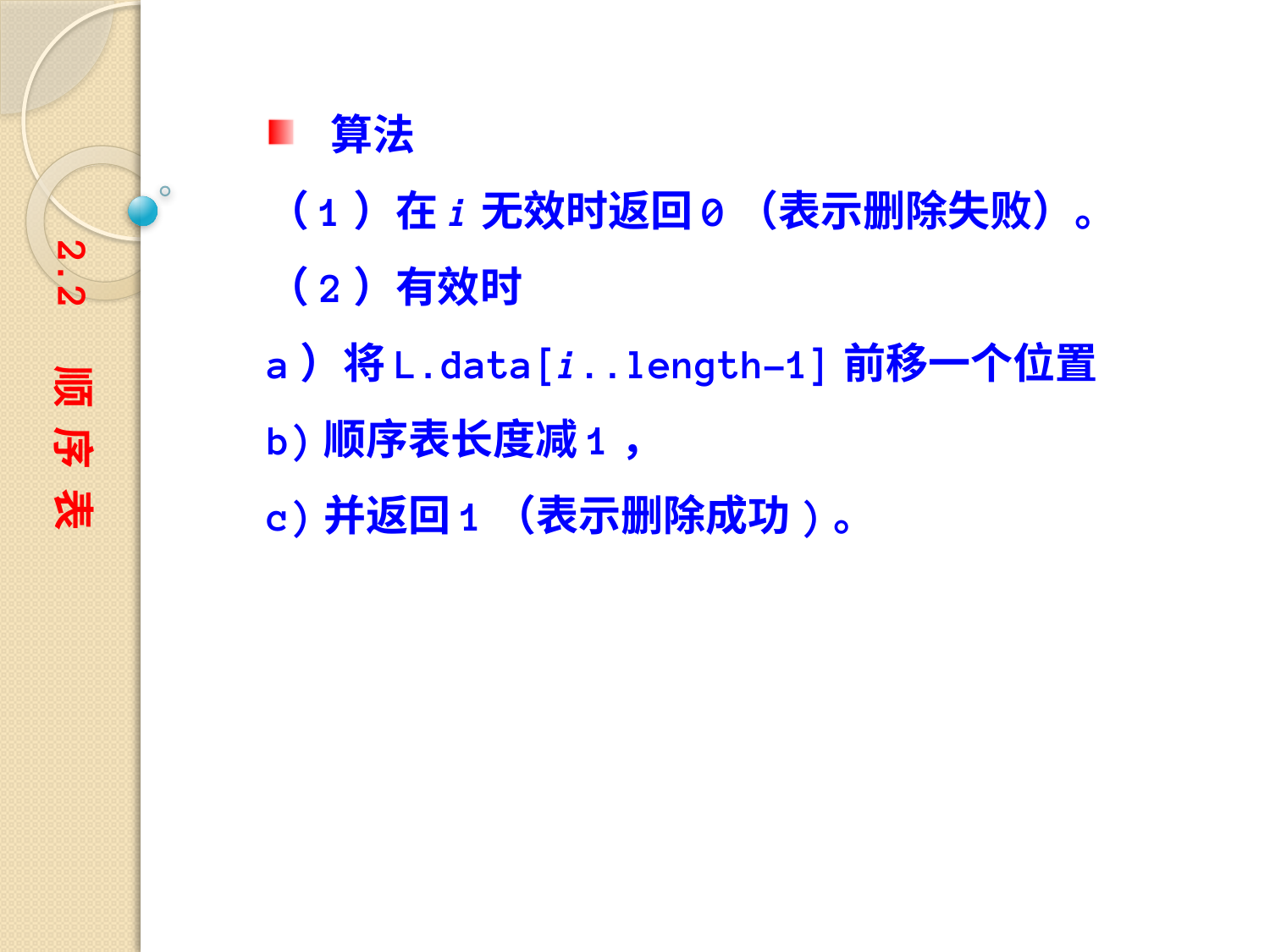

算法
（1）在i无效时返回0（表示删除失败）。
（2）有效时
a）将L.data[i..length-1]前移一个位置
b)顺序表长度减1，
c)并返回1（表示删除成功)。
2.2  顺  序  表